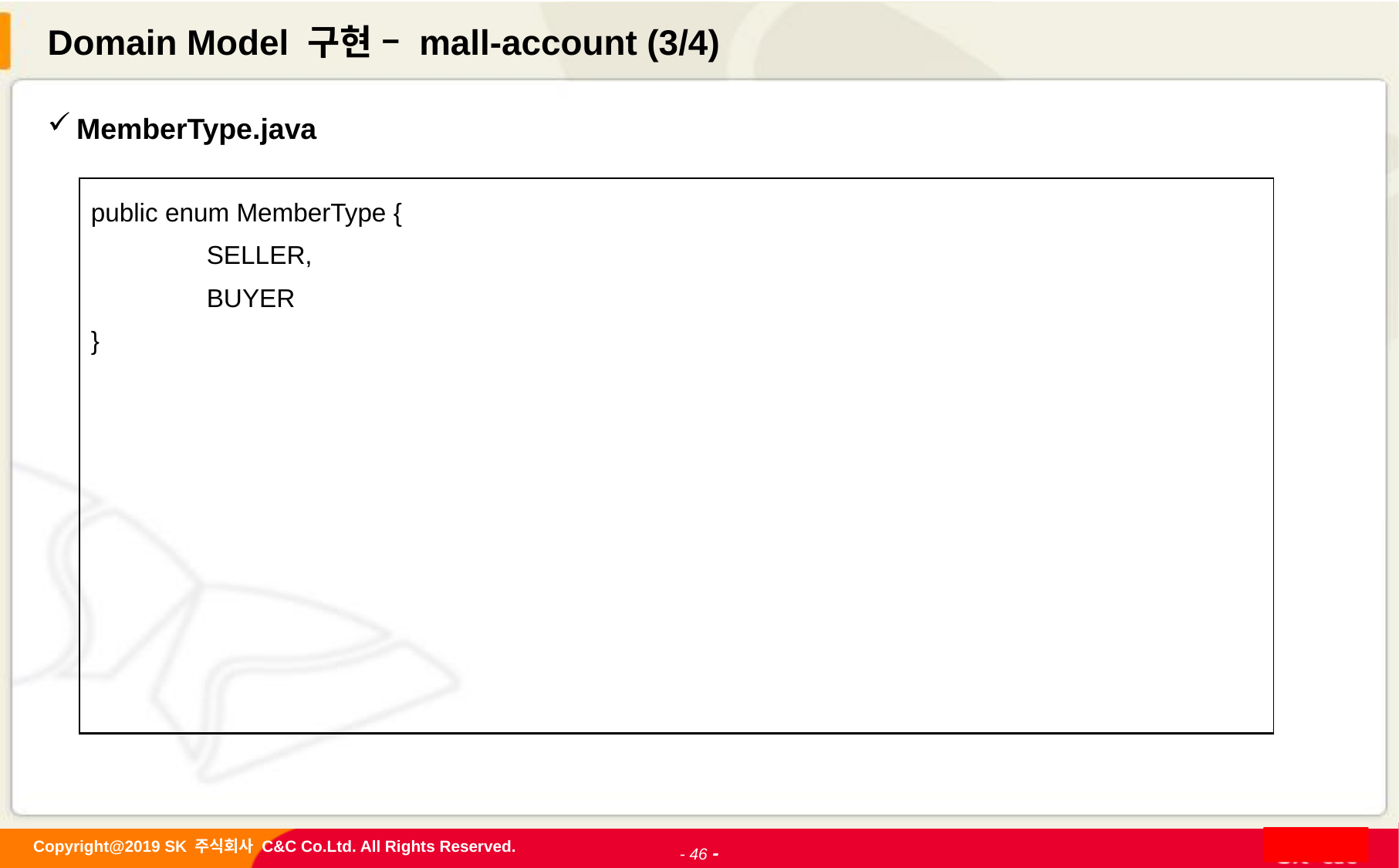

# Domain Model 구현 – mall-account (3/4)
MemberType.java
| public enum MemberType { SELLER, BUYER } |
| --- |